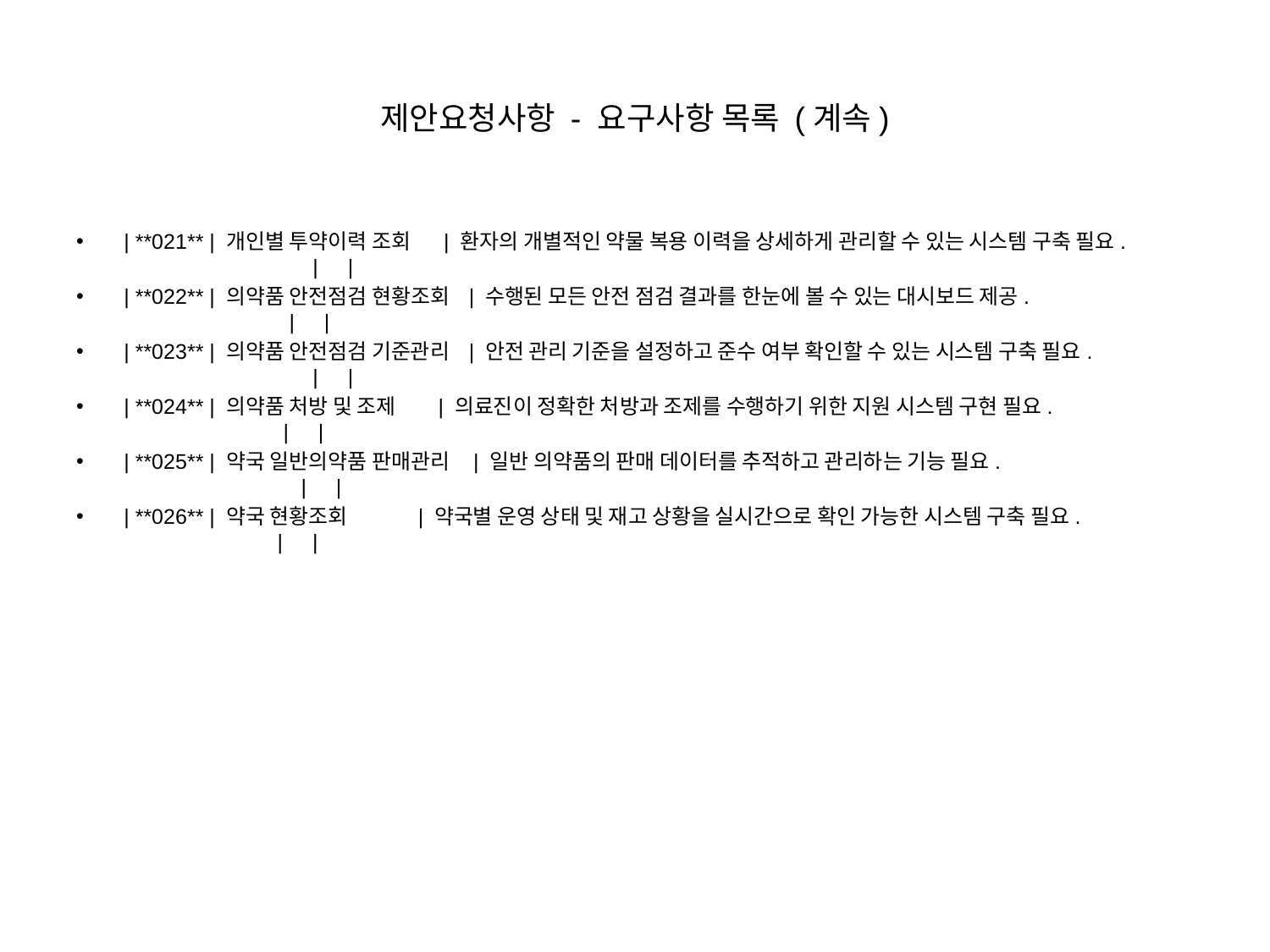

# 제안요청사항 - 요구사항 목록 (계속)
| **021** | 개인별 투약이력 조회      | 환자의 개별적인 약물 복용 이력을 상세하게 관리할 수 있는 시스템 구축 필요.                                            |     |
| **022** | 의약품 안전점검 현황조회   | 수행된 모든 안전 점검 결과를 한눈에 볼 수 있는 대시보드 제공.                                                        |     |
| **023** | 의약품 안전점검 기준관리   | 안전 관리 기준을 설정하고 준수 여부 확인할 수 있는 시스템 구축 필요.                                                  |     |
| **024** | 의약품 처방 및 조제        | 의료진이 정확한 처방과 조제를 수행하기 위한 지원 시스템 구현 필요.                                                   |     |
| **025** | 약국 일반의약품 판매관리    | 일반 의약품의 판매 데이터를 추적하고 관리하는 기능 필요.                                                               |     |
| **026** | 약국 현황조회              | 약국별 운영 상태 및 재고 상황을 실시간으로 확인 가능한 시스템 구축 필요.                                              |     |